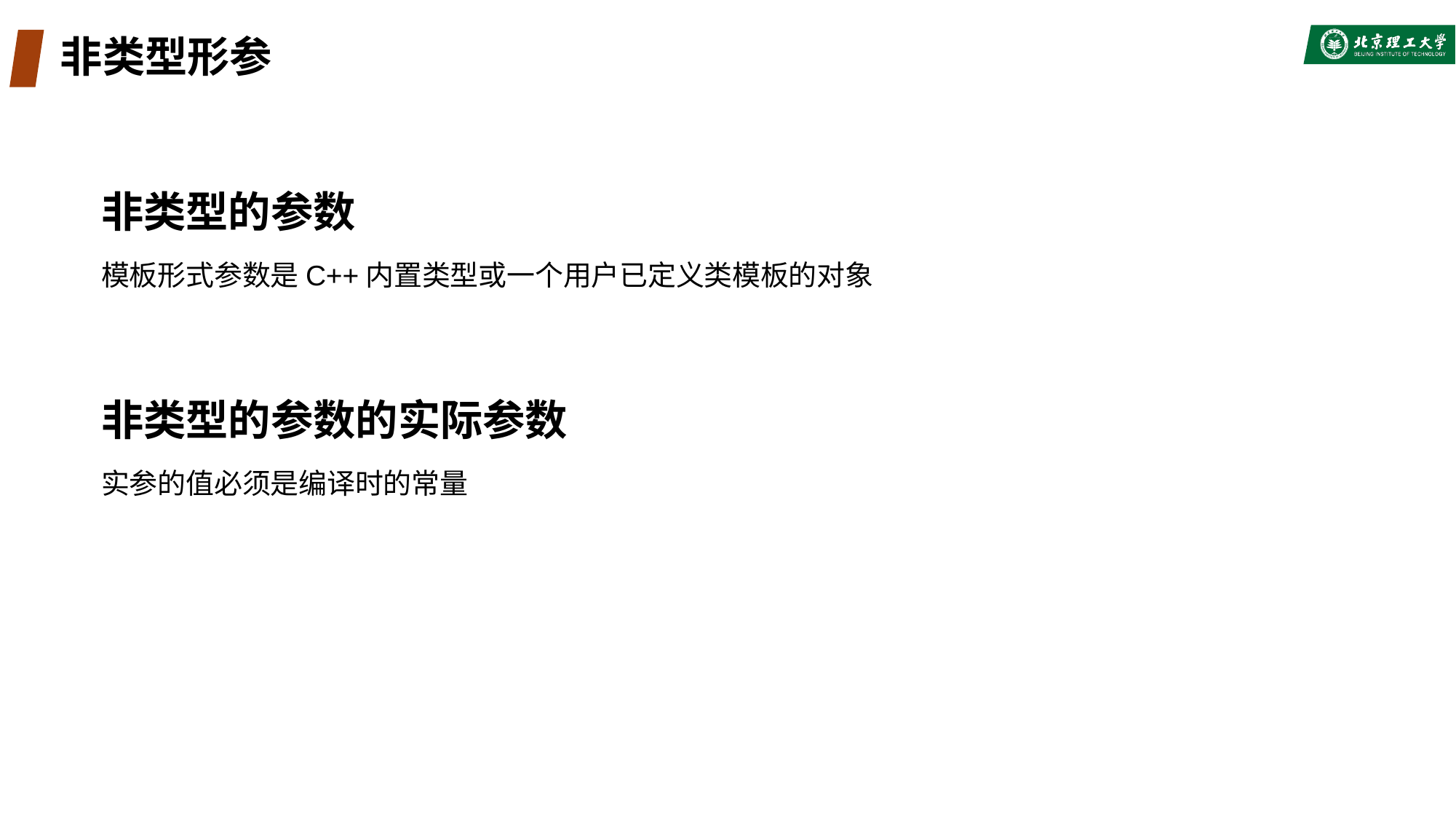

# 非类型形参
非类型的参数
模板形式参数是C++内置类型或一个用户已定义类模板的对象

非类型的参数的实际参数
实参的值必须是编译时的常量